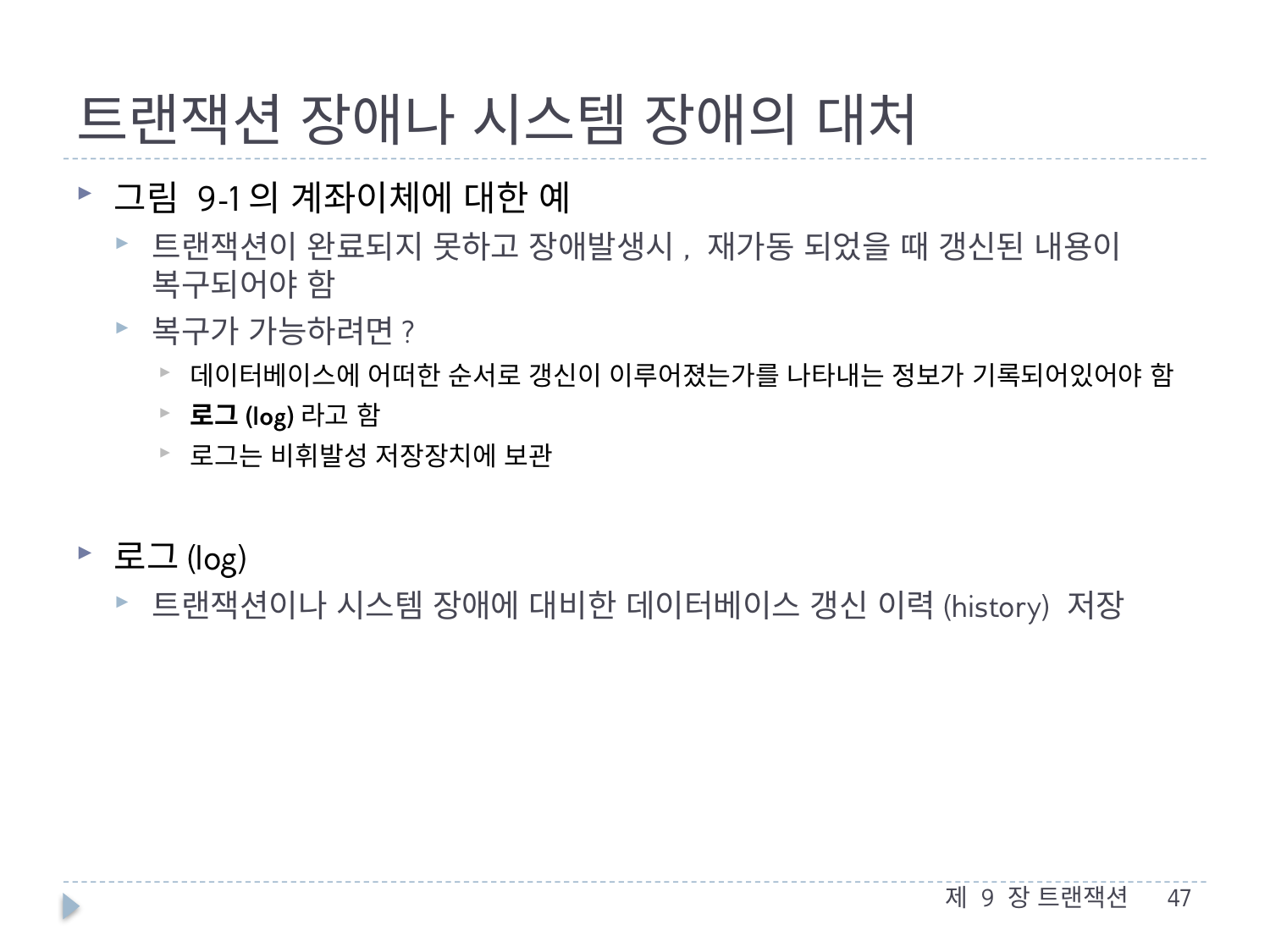

# 트랜잭션 장애나 시스템 장애의 대처
그림 9-1의 계좌이체에 대한 예
트랜잭션이 완료되지 못하고 장애발생시, 재가동 되었을 때 갱신된 내용이 복구되어야 함
복구가 가능하려면?
데이터베이스에 어떠한 순서로 갱신이 이루어졌는가를 나타내는 정보가 기록되어있어야 함
로그(log)라고 함
로그는 비휘발성 저장장치에 보관

로그(log)
트랜잭션이나 시스템 장애에 대비한 데이터베이스 갱신 이력(history) 저장
제 9 장 트랜잭션
47